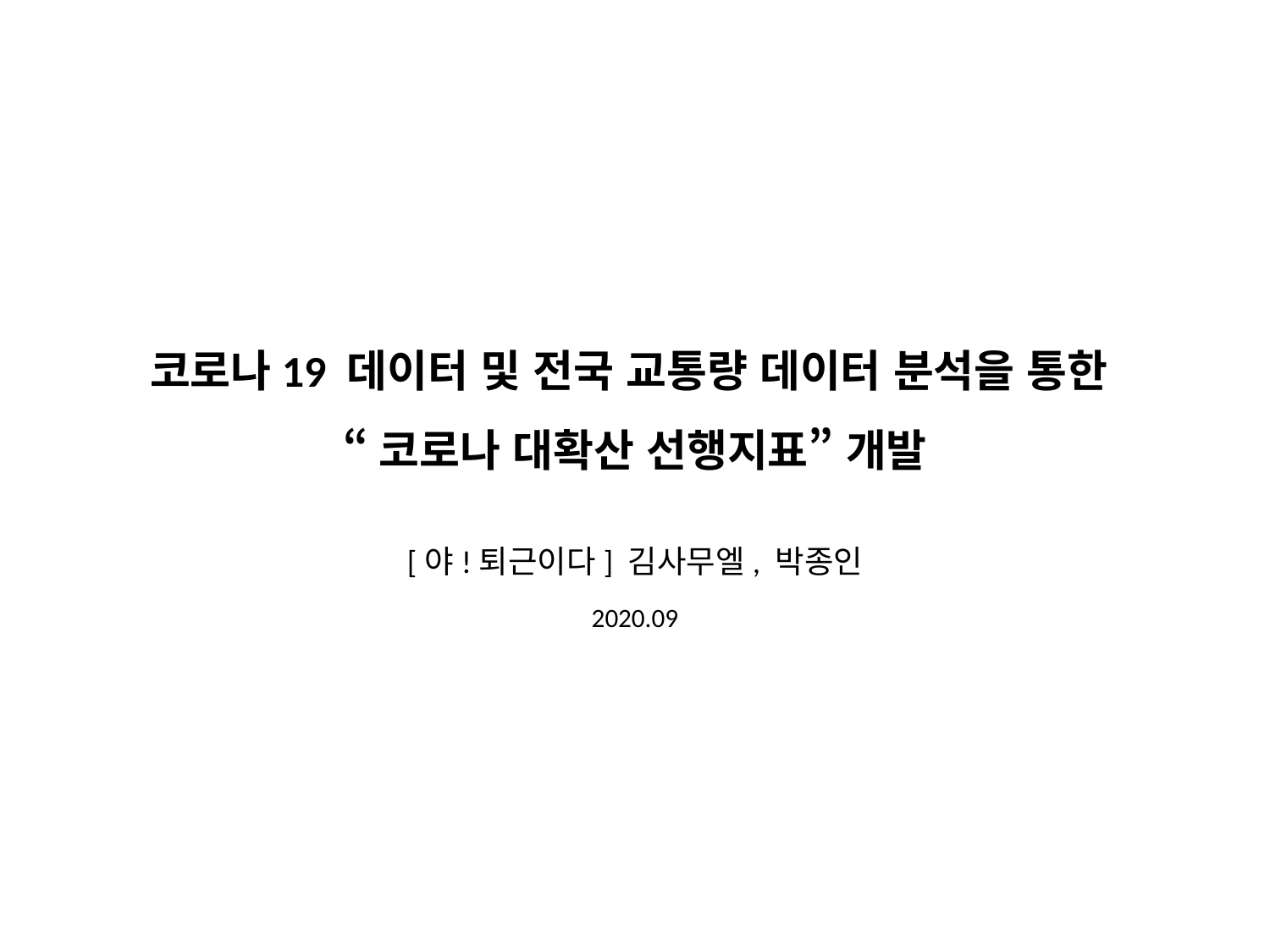

코로나19 데이터 및 전국 교통량 데이터 분석을 통한
“코로나 대확산 선행지표” 개발
[야!퇴근이다] 김사무엘, 박종인
2020.09